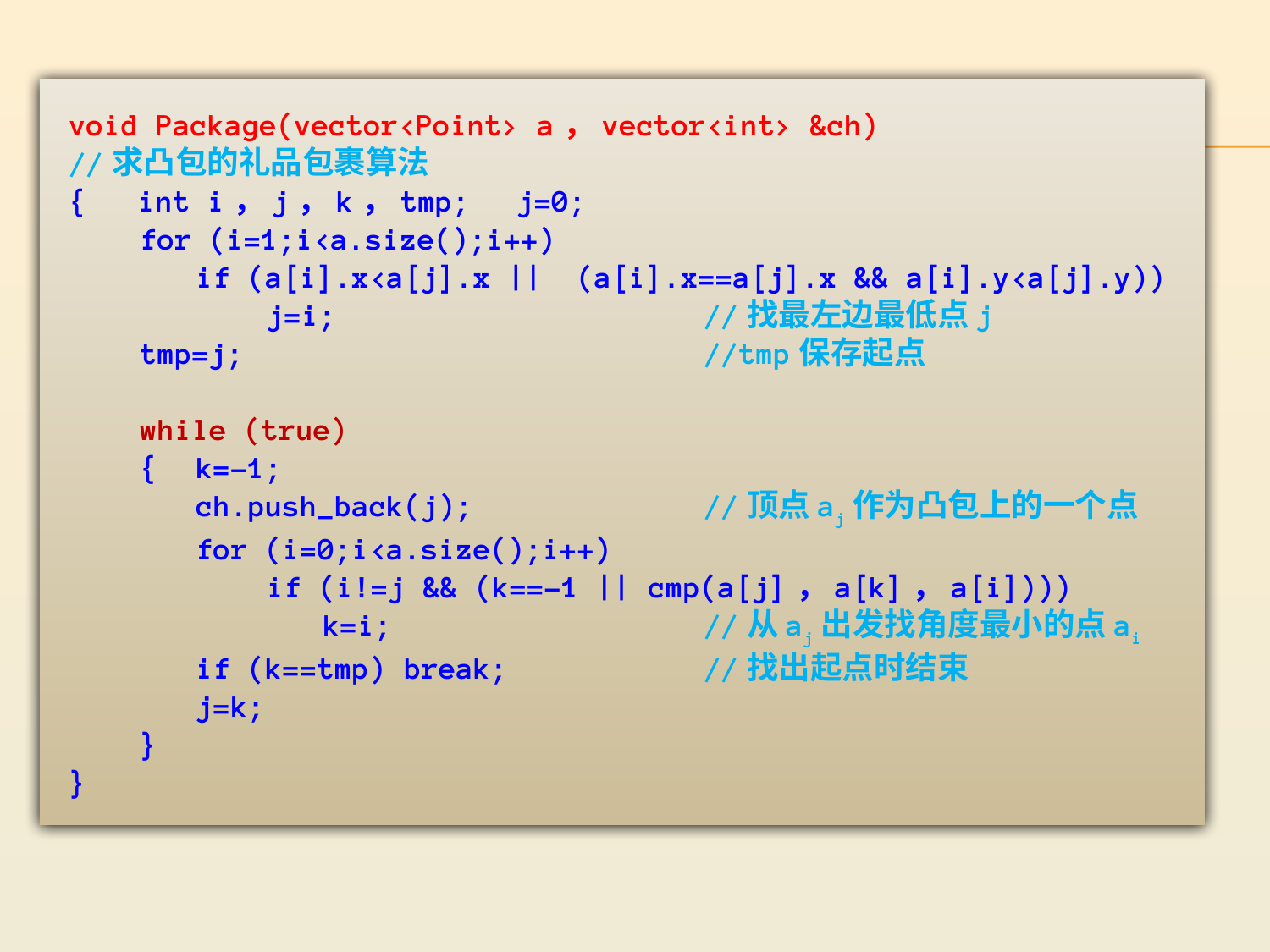

void Package(vector<Point> a，vector<int> &ch)
//求凸包的礼品包裹算法
{   int i，j，k，tmp;　j=0;
　　for (i=1;i<a.size();i++)
	if (a[i].x<a[j].x || 	(a[i].x==a[j].x && a[i].y<a[j].y))
	　　j=i;			//找最左边最低点j
　　tmp=j;				//tmp保存起点
　　while (true)
　　{	k=-1;
	ch.push_back(j);		//顶点aj作为凸包上的一个点
	for (i=0;i<a.size();i++)
	　　if (i!=j && (k==-1 || cmp(a[j]，a[k]，a[i])))
		k=i;			//从aj出发找角度最小的点ai
	if (k==tmp) break;		//找出起点时结束
	j=k;
　　}
}